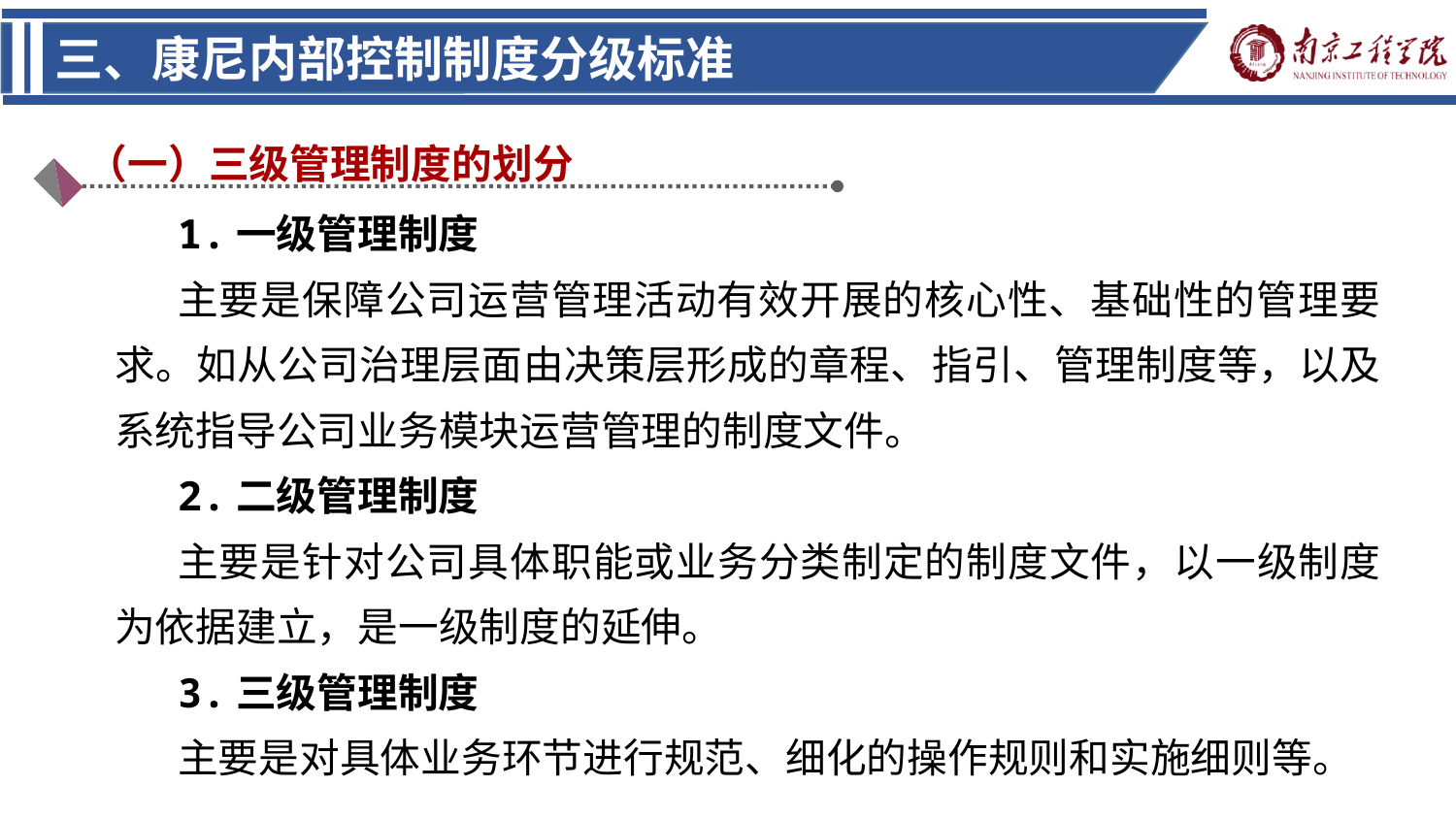

三、康尼内部控制制度分级标准
（一）三级管理制度的划分

1.一级管理制度
主要是保障公司运营管理活动有效开展的核心性、基础性的管理要求。如从公司治理层面由决策层形成的章程、指引、管理制度等，以及系统指导公司业务模块运营管理的制度文件。
2.二级管理制度
主要是针对公司具体职能或业务分类制定的制度文件，以一级制度为依据建立，是一级制度的延伸。
3.三级管理制度
主要是对具体业务环节进行规范、细化的操作规则和实施细则等。